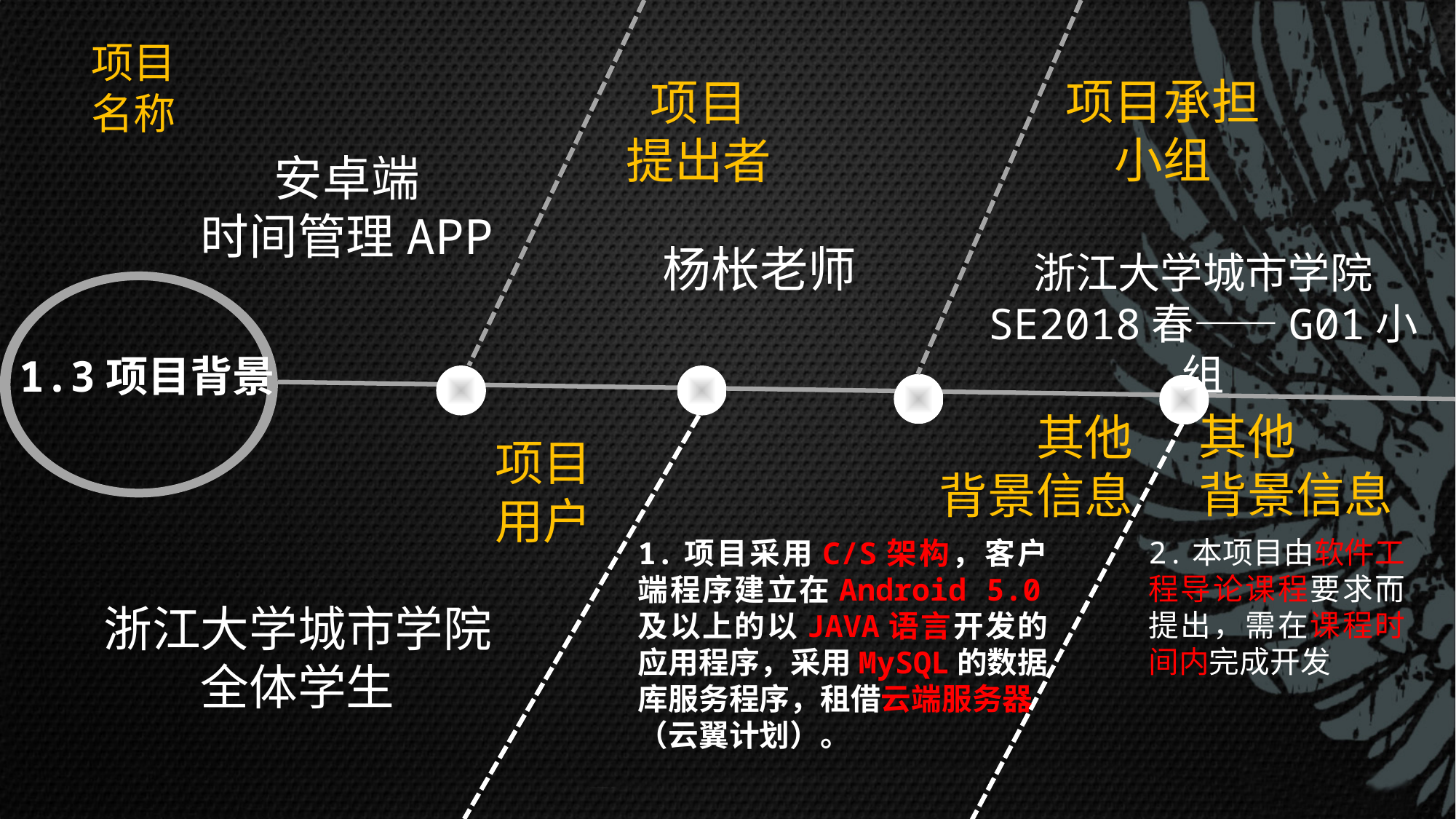

项目
名称
项目承担
小组
项目
提出者
安卓端
时间管理APP
杨枨老师
浙江大学城市学院
SE2018春——G01小组

1.3项目背景

其他
背景信息
其他
背景信息

项目
用户
2.本项目由软件工程导论课程要求而提出，需在课程时间内完成开发
1.项目采用C/S架构，客户端程序建立在Android 5.0及以上的以JAVA语言开发的应用程序，采用MySQL的数据库服务程序，租借云端服务器
（云翼计划）。
浙江大学城市学院全体学生